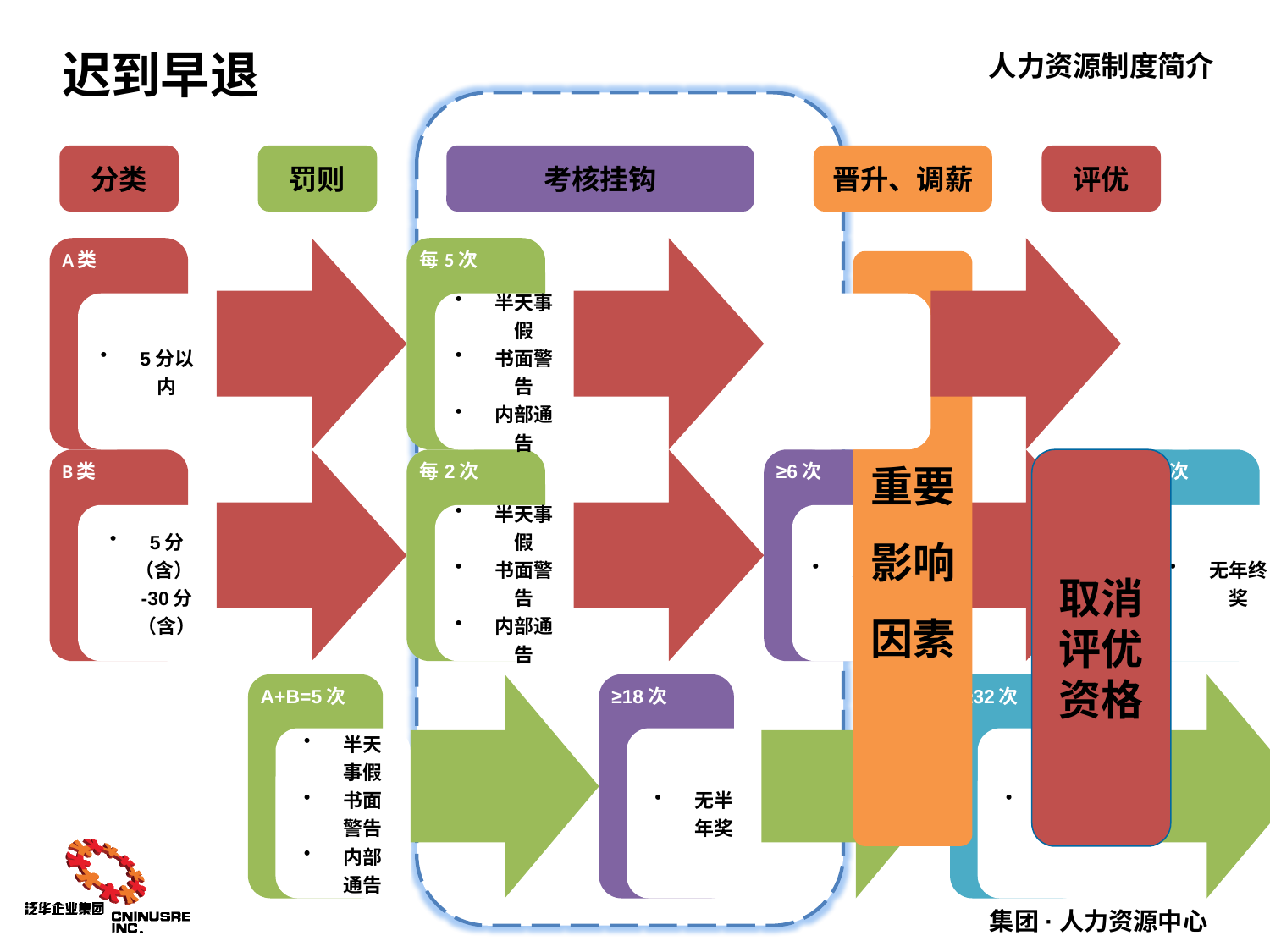

# 迟到早退

分类
罚则
考核挂钩
晋升、调薪
评优
A类
5分以内
每5次
半天事假
书面警告
内部通告
重要影响因素
B类
5分（含）-30分（含）
每2次
半天事假
≥6次
无半年奖
≥10次
无年终奖
书面警告
内部通告
取消评优资格
A+B=5次
半天事假
≥18次
无半年奖
≥32次
无年终奖
书面警告
内部通告